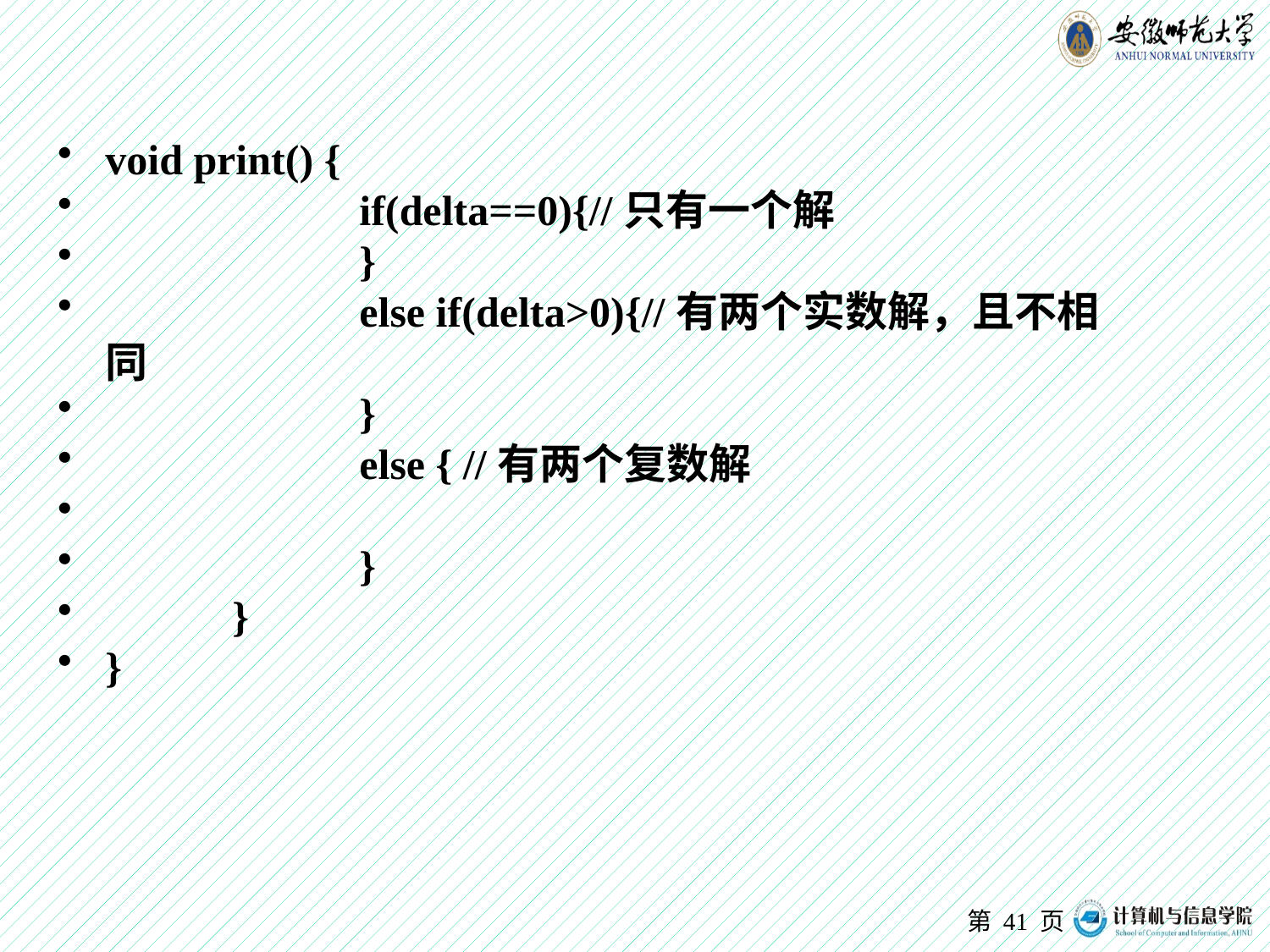

void print() {
		if(delta==0){//只有一个解
		}
		else if(delta>0){//有两个实数解，且不相同
		}
		else { //有两个复数解

		}
	}
}
第 41 页